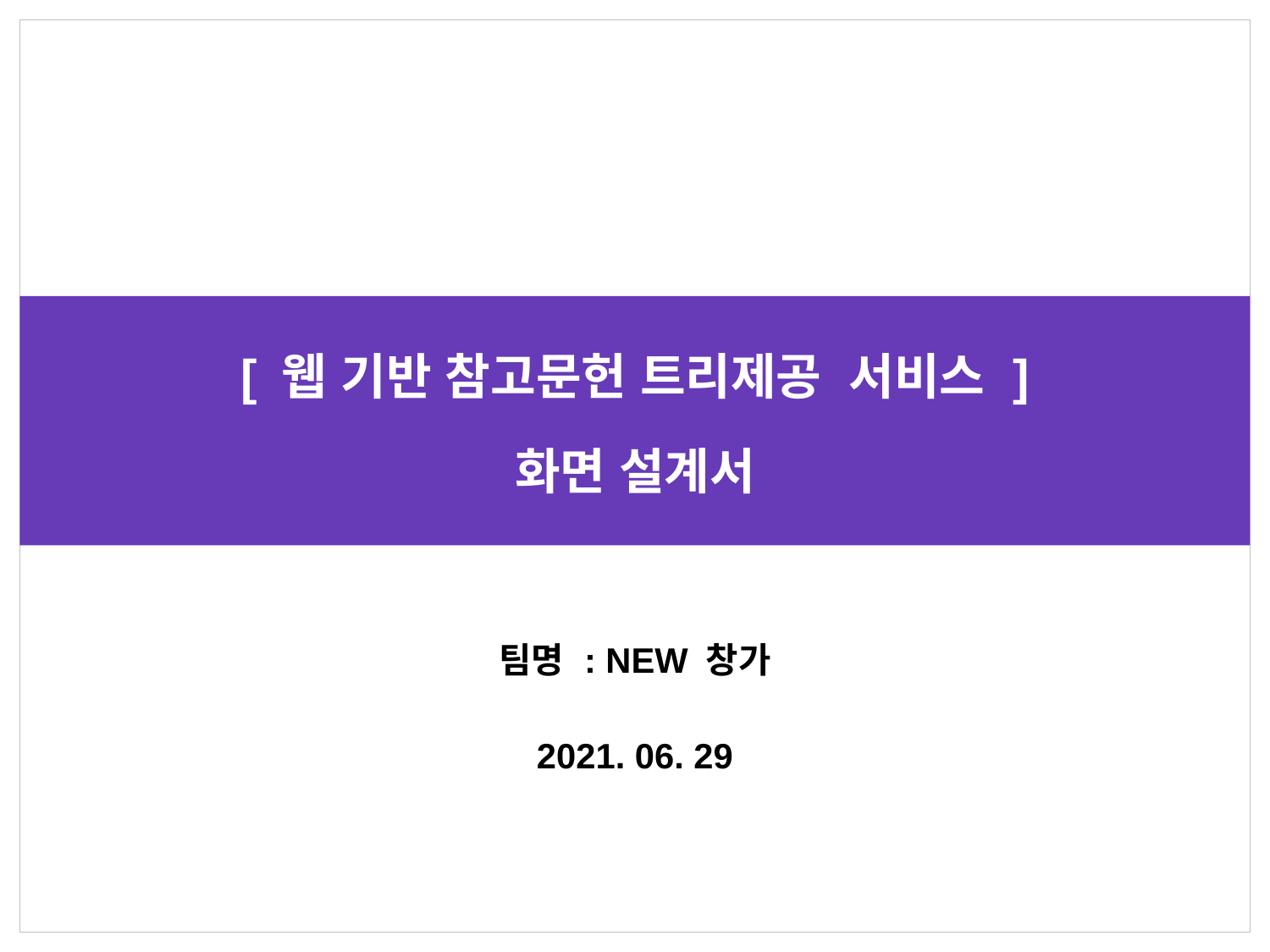

# [ 웹 기반 참고문헌 트리제공  서비스 ] 화면 설계서
팀명 : NEW 창가

2021. 06. 29